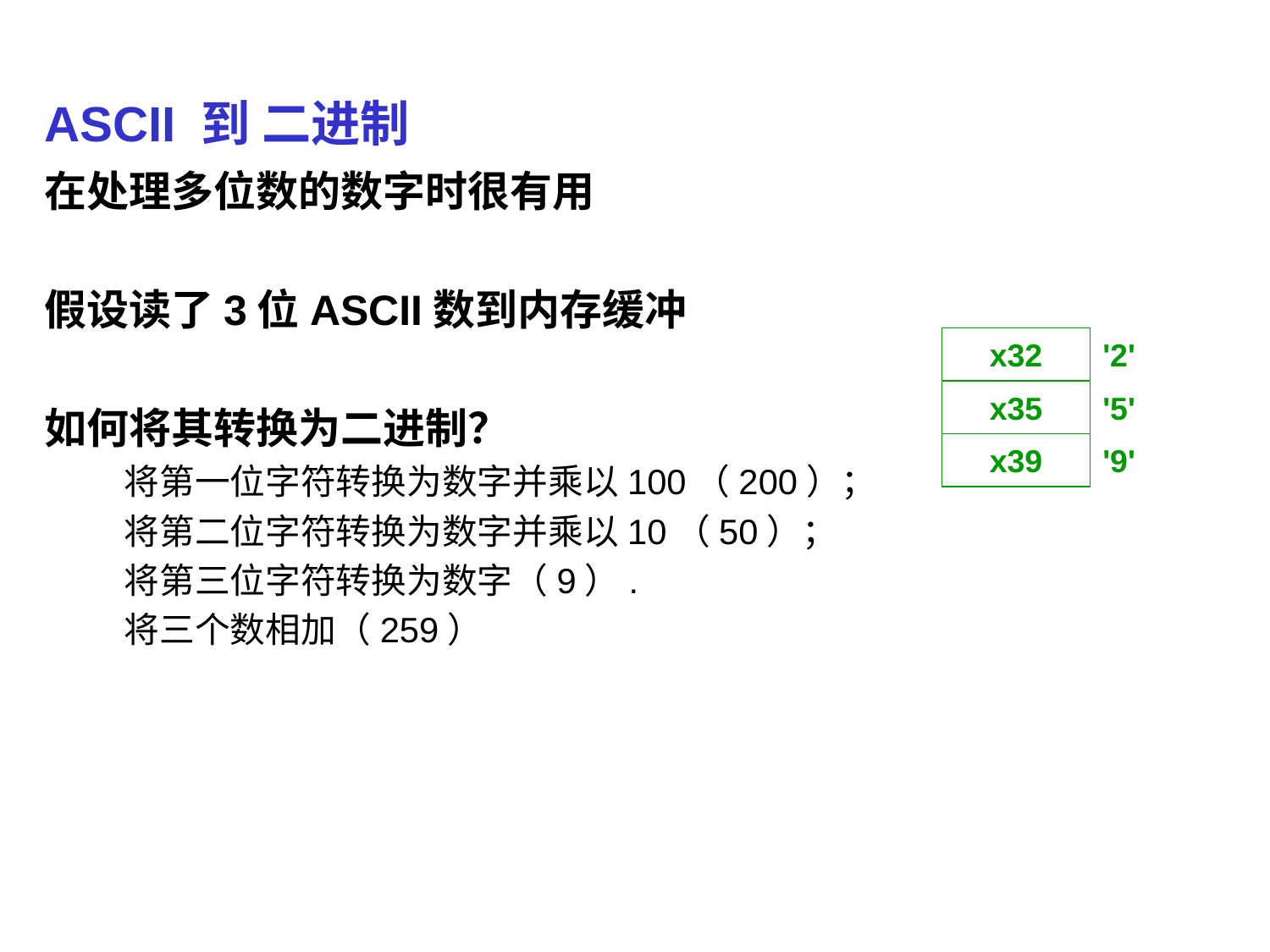

# ASCII 到 二进制
在处理多位数的数字时很有用

假设读了3位ASCII数到内存缓冲

如何将其转换为二进制？
将第一位字符转换为数字并乘以100（200）；
将第二位字符转换为数字并乘以10（50）；
将第三位字符转换为数字（9）.
将三个数相加（259）
x32
'2'
x35
'5'
x39
'9'